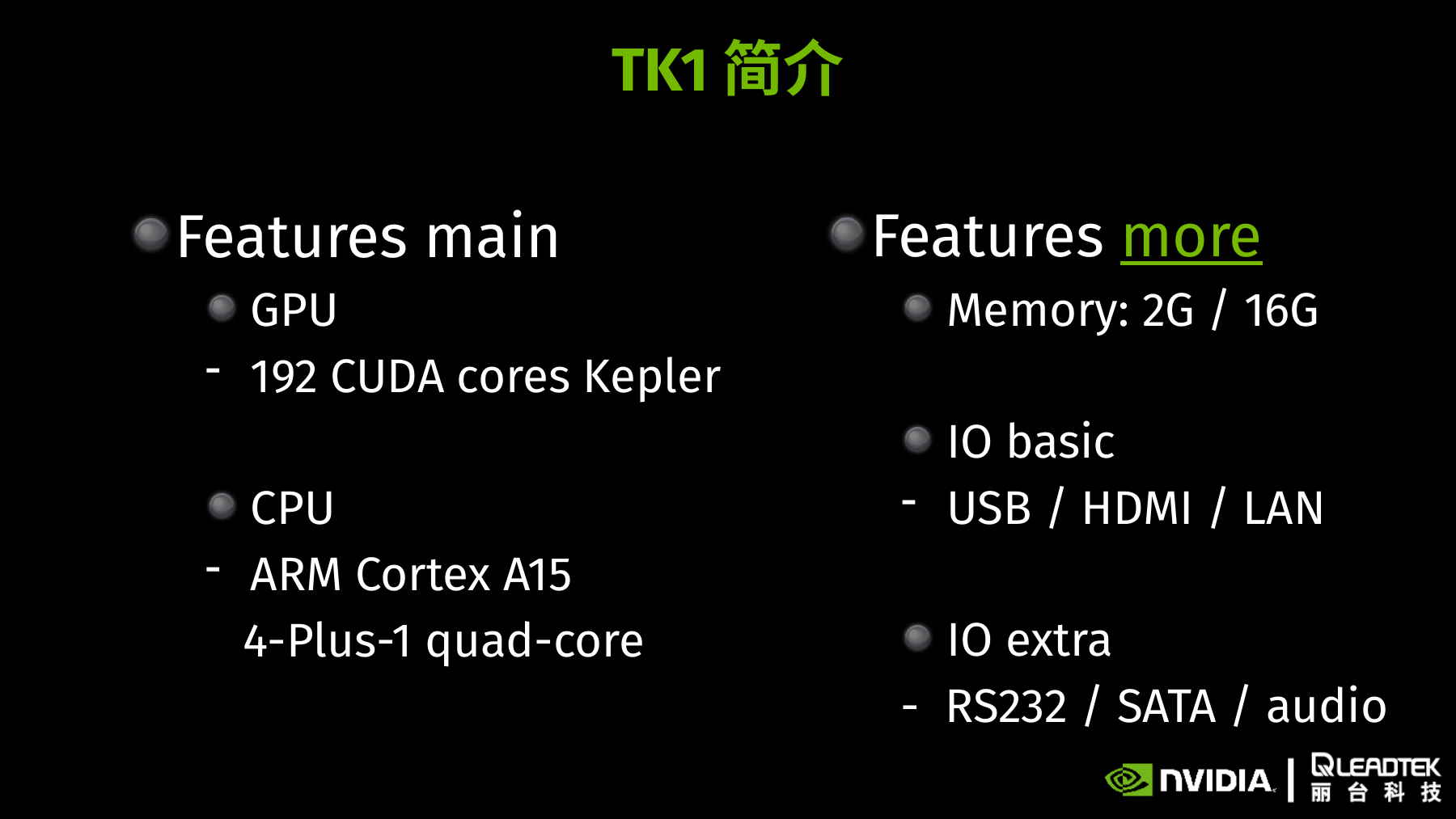

# TK1简介
Features more
Memory: 2G / 16G

IO basic
USB / HDMI / LAN

IO extra
-  RS232 / SATA / audio

Features main
GPU
192 CUDA cores Kepler

CPU
ARM Cortex A15
   4-Plus-1 quad-core